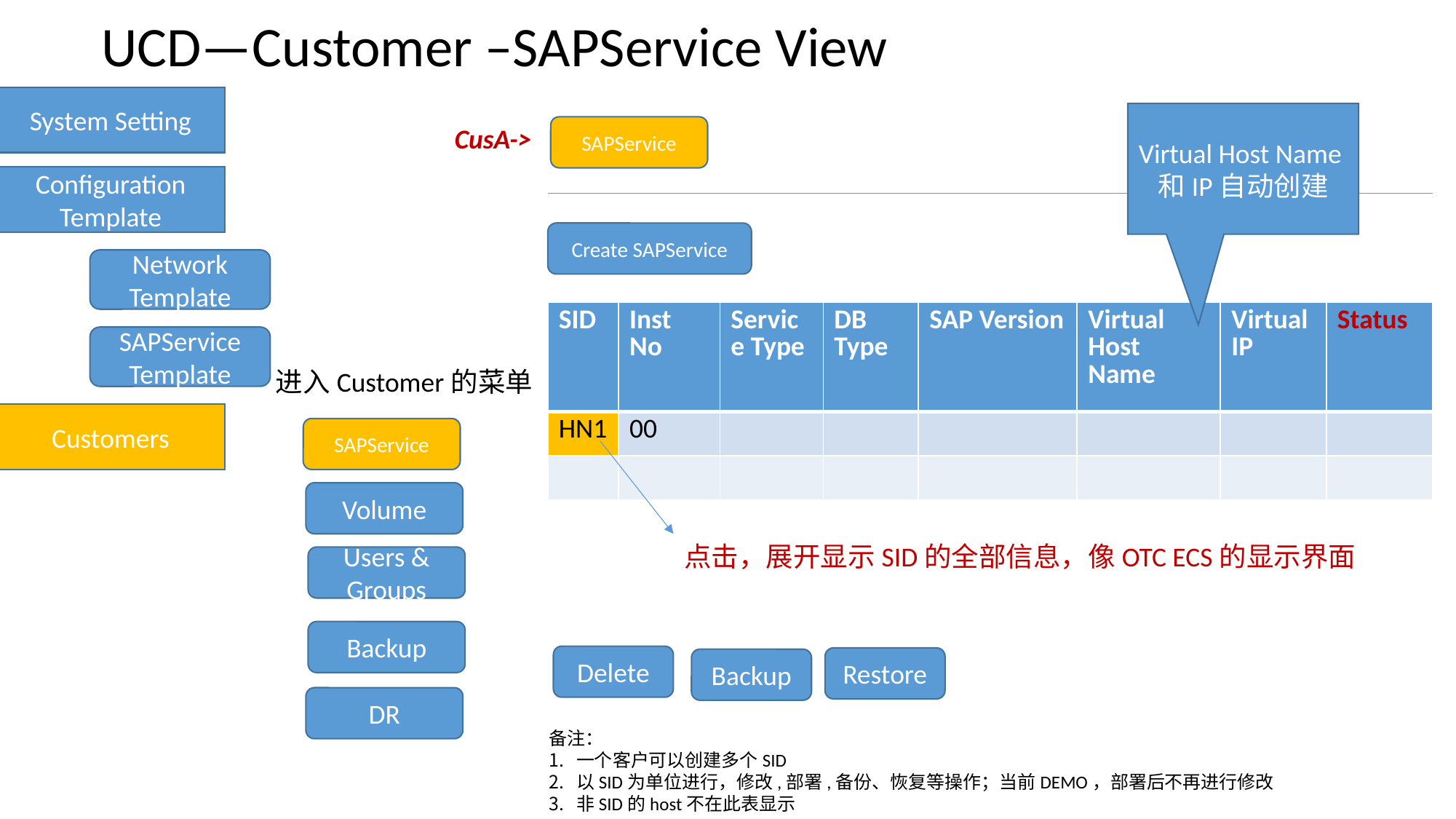

# UCD—Customer –SAPService View
System Setting
Virtual Host Name和IP自动创建
CusA->
SAPService
Configuration Template
一级菜单
Create SAPService
Network Template
| SID | Inst No | Service Type | DB Type | SAP Version | Virtual Host Name | Virtual IP | Status |
| --- | --- | --- | --- | --- | --- | --- | --- |
| HN1 | 00 |  |  |  |  |  |  |
|  |  |  |  |  |  |  |  |
SAPService Template
进入Customer的菜单
二级菜单

Customers
SAPService
Volume
点击，展开显示SID的全部信息，像OTC ECS的显示界面
Users & Groups

Backup
Delete
Restore
Backup
DR
备注：
一个客户可以创建多个SID
以SID为单位进行，修改,部署,备份、恢复等操作；当前DEMO，部署后不再进行修改
非SID的host不在此表显示